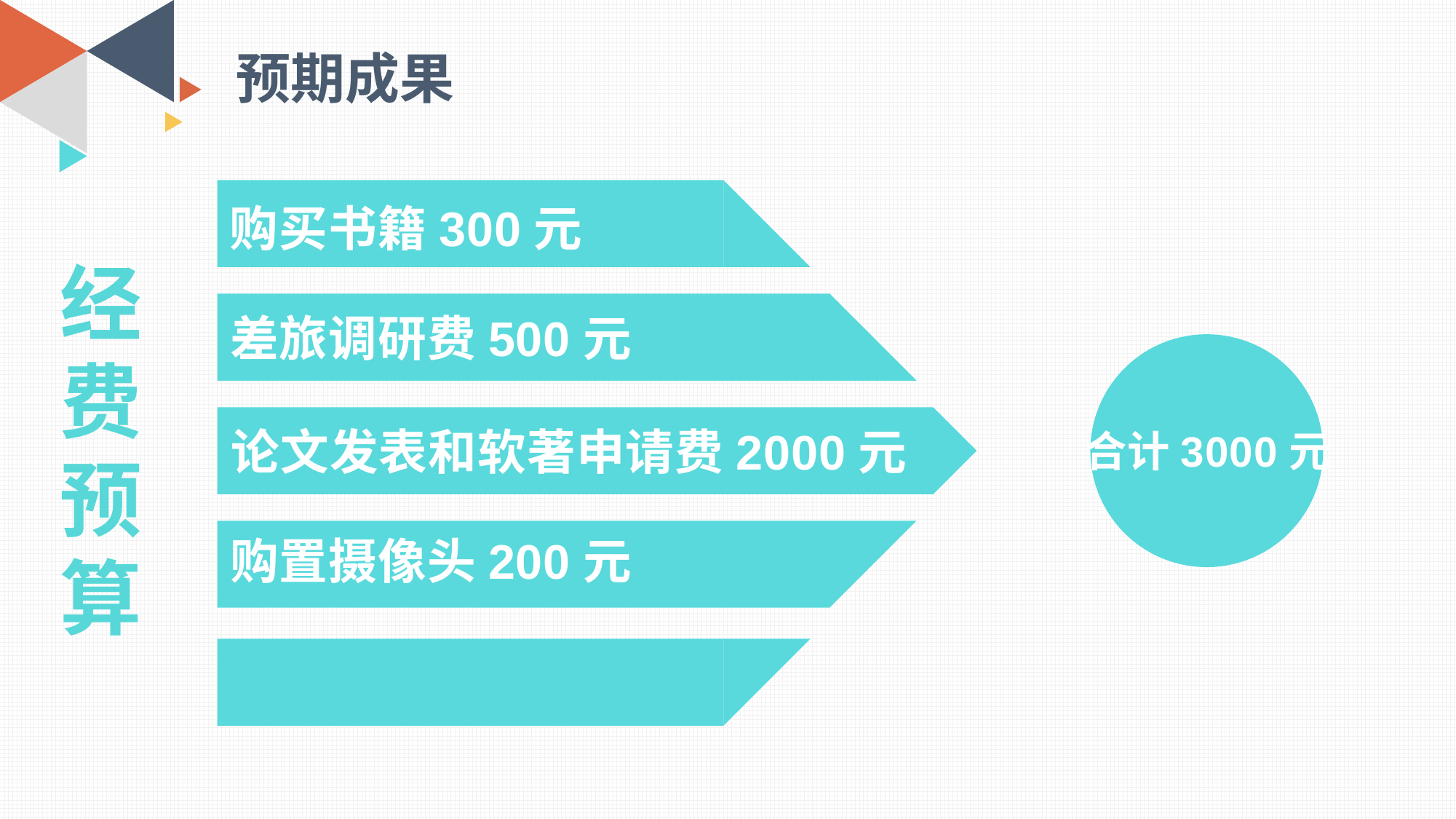

预期成果

购买书籍300元
经
费
预
算

差旅调研费500元

论文发表和软著申请费2000元
合计3000元

购置摄像头200元